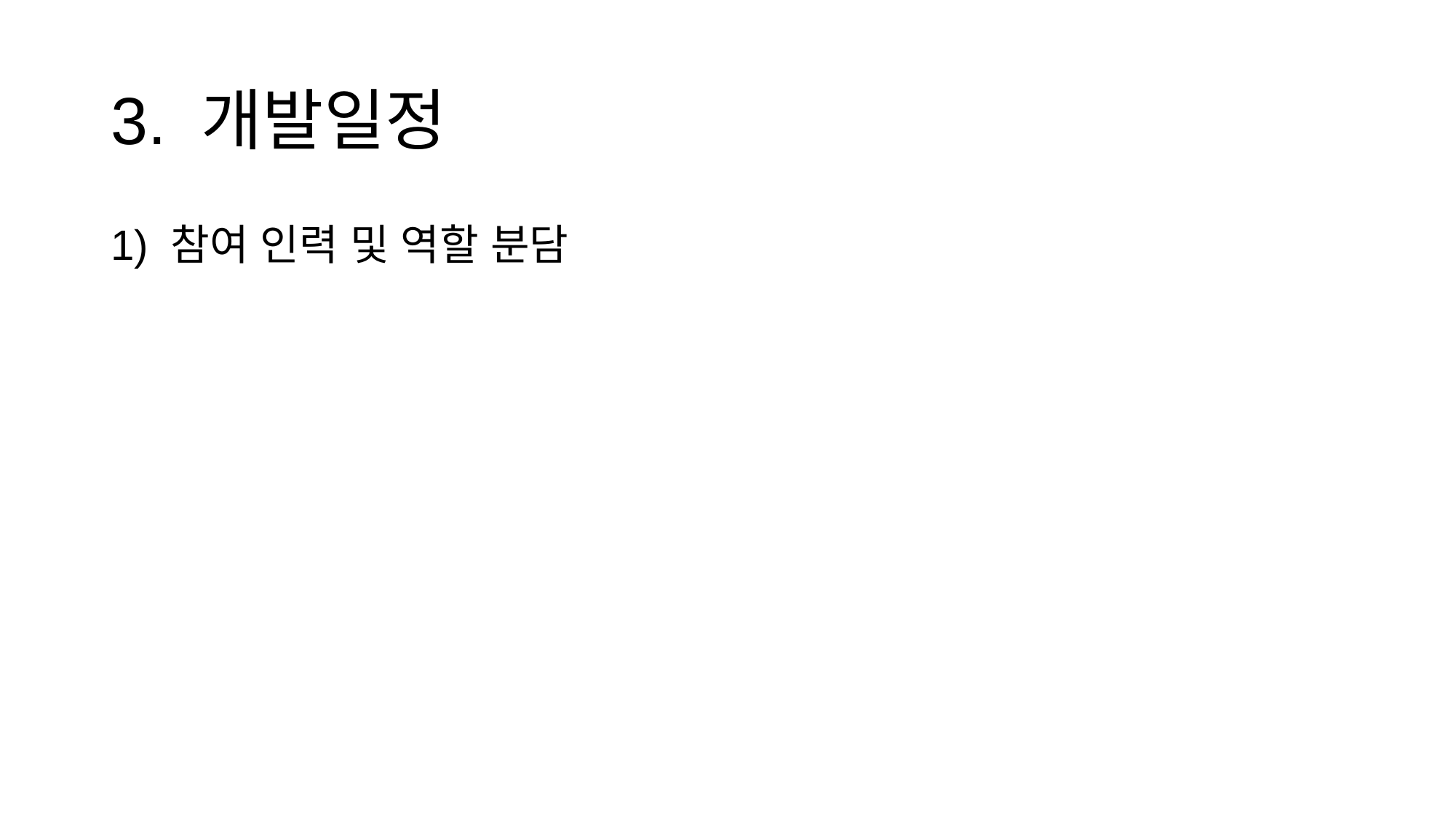

# 3. 개발일정
1) 참여 인력 및 역할 분담